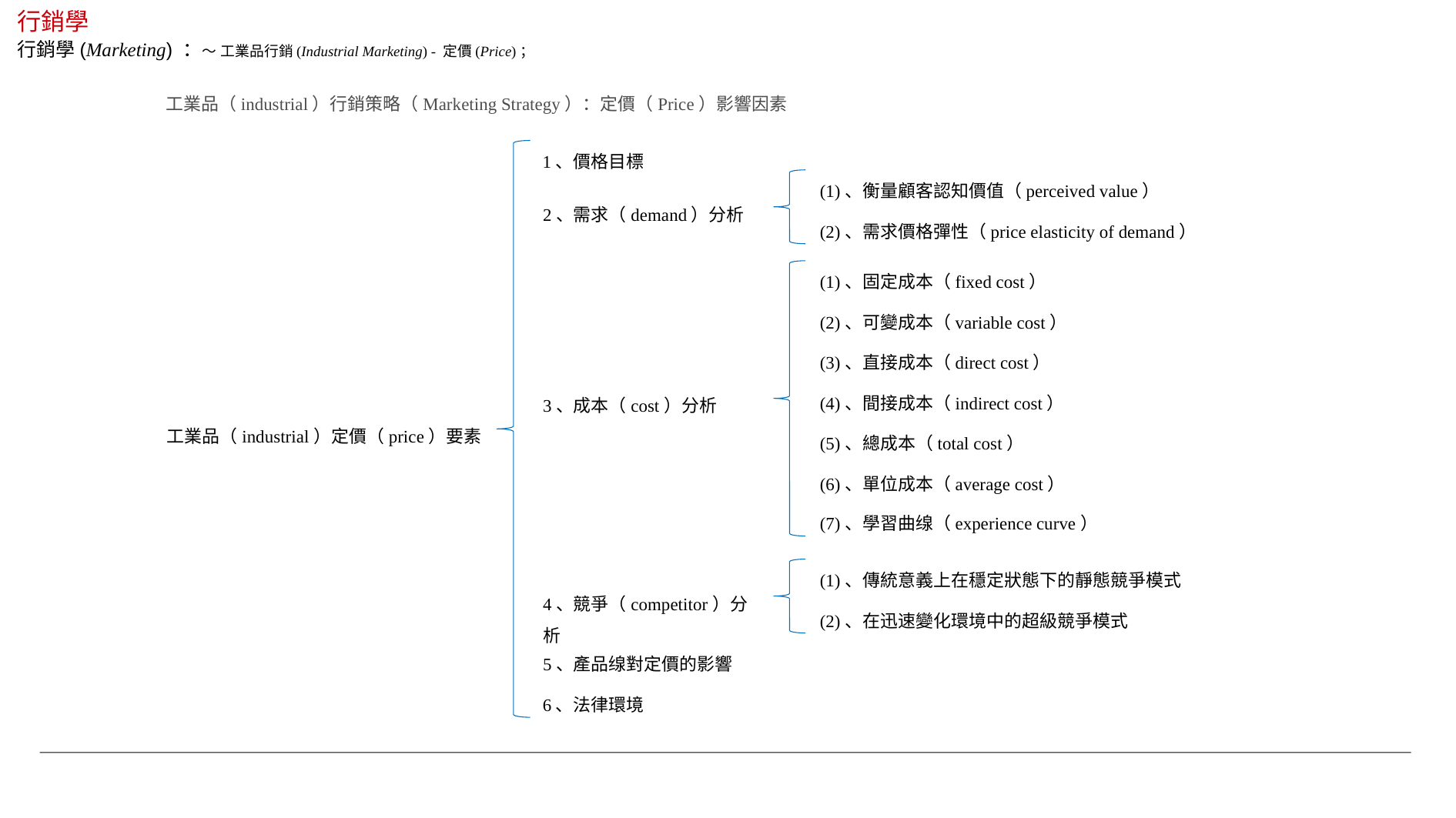

行銷學
行銷學(Marketing) ：～ 工業品行銷(Industrial Marketing) - 定價(Price)；
工業品（industrial）行銷策略（Marketing Strategy）：定價（Price）影響因素
1、價格目標

(1)、衡量顧客認知價值（perceived value）

2、需求（demand）分析
(2)、需求價格彈性（price elasticity of demand）
(1)、固定成本（fixed cost）

(2)、可變成本（variable cost）
(3)、直接成本（direct cost）
(4)、間接成本（indirect cost）
3、成本（cost）分析
工業品（industrial）定價（price）要素
(5)、總成本（total cost）
(6)、單位成本（average cost）
(7)、學習曲缐（experience curve）
(1)、傳統意義上在穩定狀態下的靜態競爭模式

4、競爭（competitor）分析
(2)、在迅速變化環境中的超級競爭模式
5、產品缐對定價的影響
6、法律環境